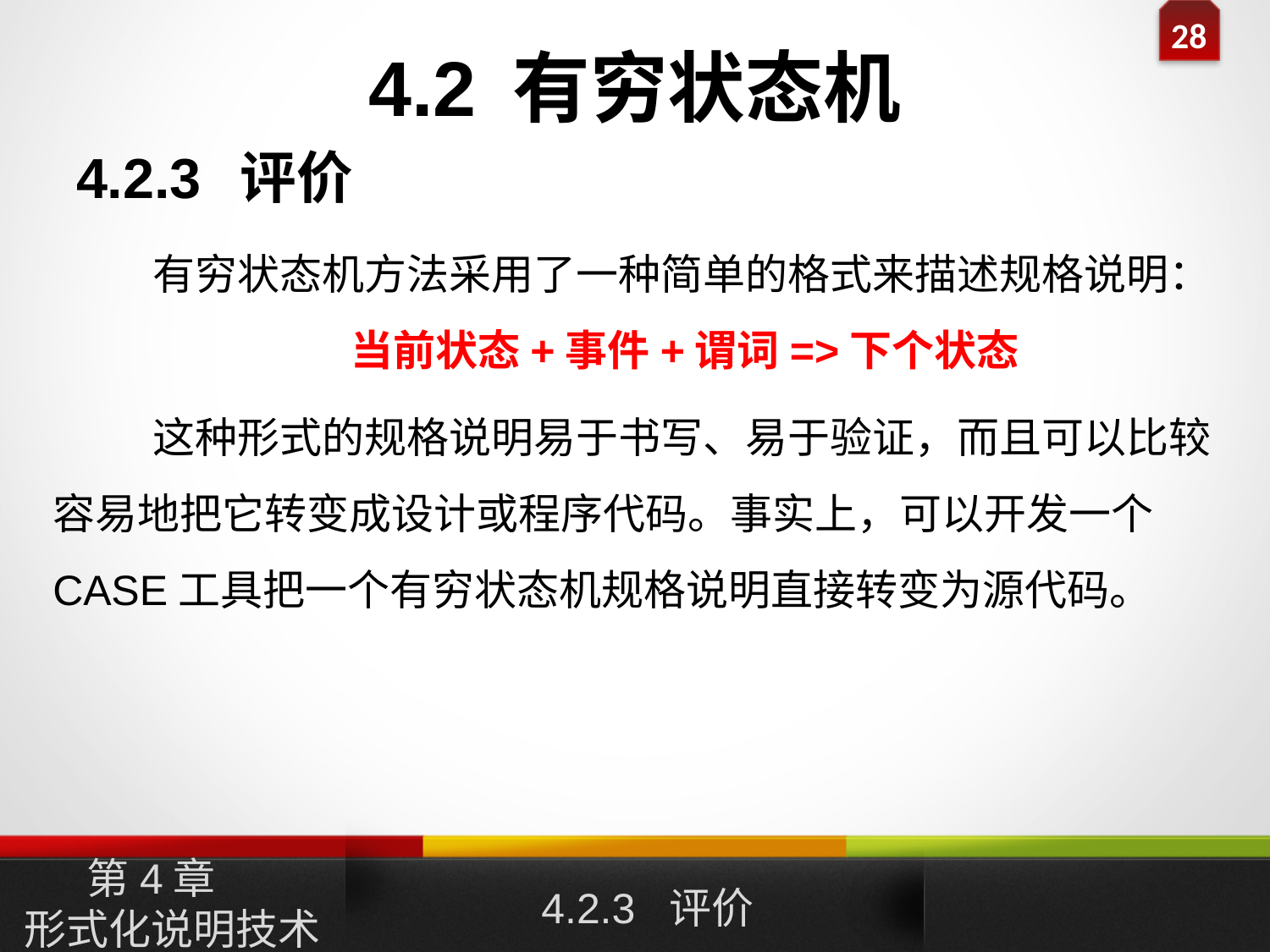

# 4.2 有穷状态机
4.2.3  评价
有穷状态机方法采用了一种简单的格式来描述规格说明：
当前状态+事件+谓词=>下个状态
这种形式的规格说明易于书写、易于验证，而且可以比较容易地把它转变成设计或程序代码。事实上，可以开发一个CASE工具把一个有穷状态机规格说明直接转变为源代码。
第4章
形式化说明技术
4.2.3  评价